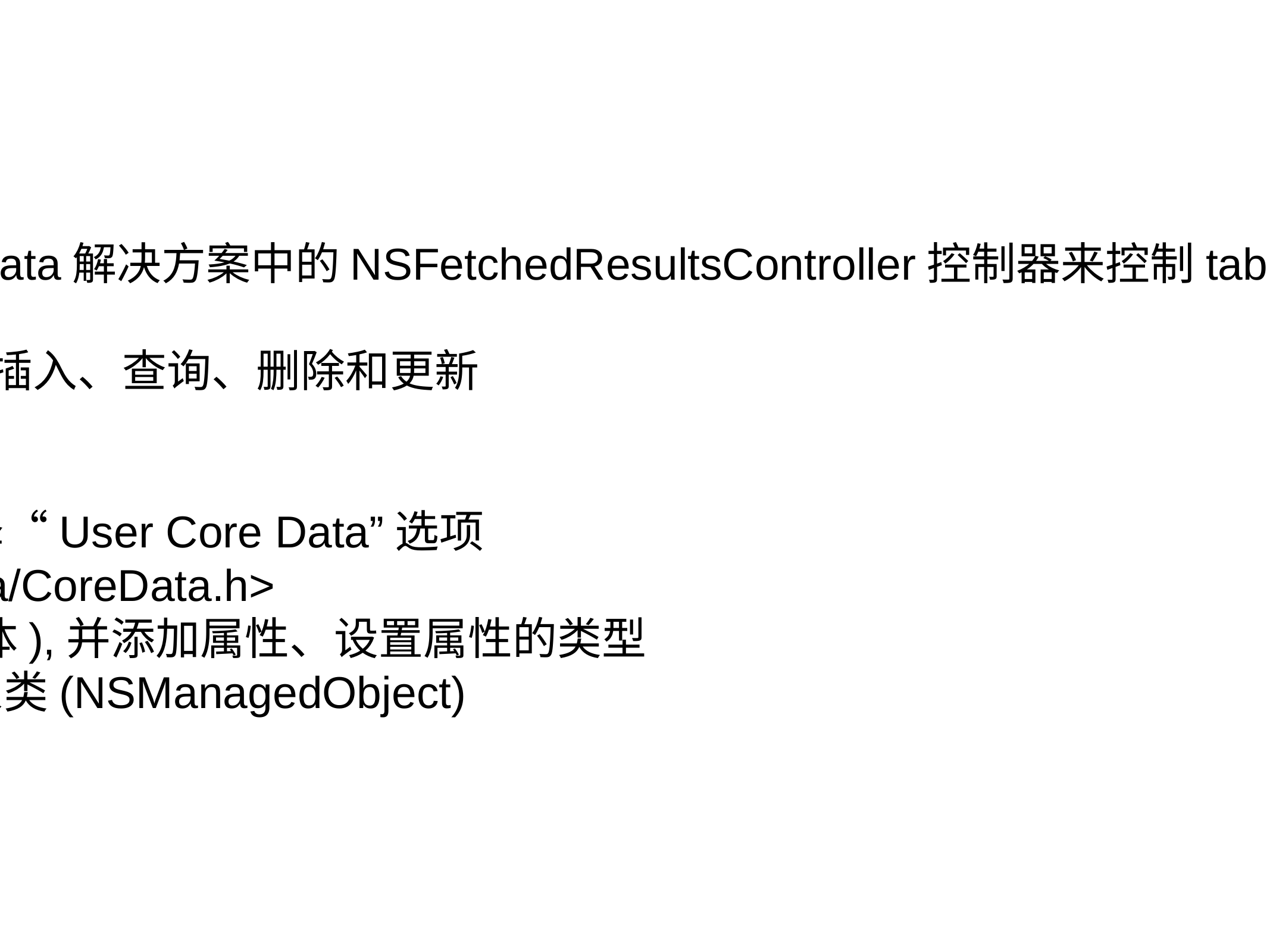

目标：使用Core data解决方案中的NSFetchedResultsController控制器来控制table view的数据显示

实现功能：好友的插入、查询、删除和更新

准备工作：
1. 创建工程，选择“User Core Data”选项
2. 导入<CoreData/CoreData.h>
3. 添加Entity(实体),并添加属性、设置属性的类型
4. 创建被管理对象类(NSManagedObject)